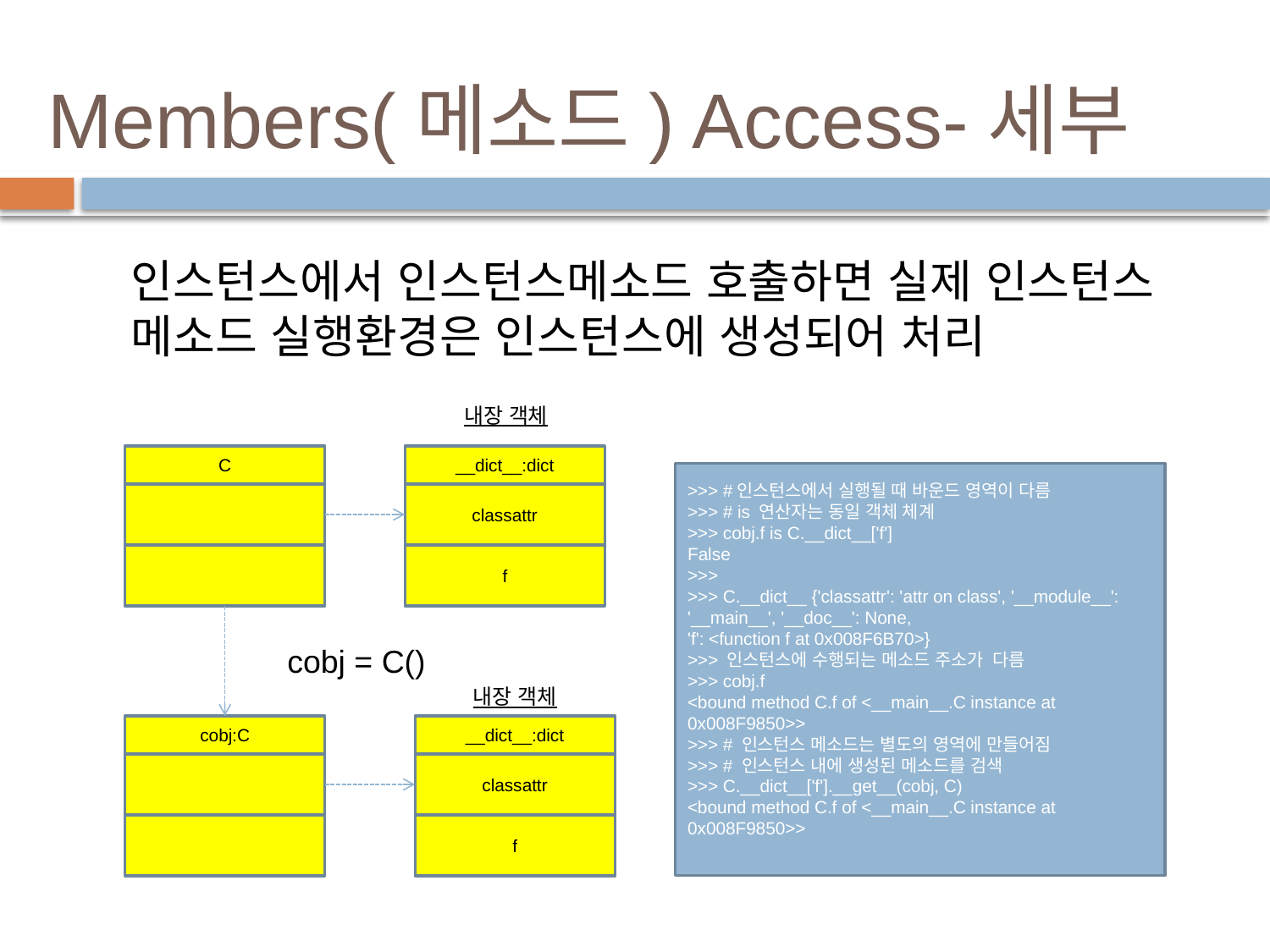

# Members(메소드) Access-세부
인스턴스에서 인스턴스메소드 호출하면 실제 인스턴스 메소드 실행환경은 인스턴스에 생성되어 처리
내장 객체
C

__dict__:dict
classattr
f
>>> #인스턴스에서 실행될 때 바운드 영역이 다름
>>> # is 연산자는 동일 객체 체계
>>> cobj.f is C.__dict__['f']
False
>>>
>>> C.__dict__ {'classattr': 'attr on class', '__module__': '__main__', '__doc__': None,
'f': <function f at 0x008F6B70>}
>>> 인스턴스에 수행되는 메소드 주소가  다름
>>> cobj.f
<bound method C.f of <__main__.C instance at 0x008F9850>>
>>> # 인스턴스 메소드는 별도의 영역에 만들어짐
>>> # 인스턴스 내에 생성된 메소드를 검색
>>> C.__dict__['f'].__get__(cobj, C)
<bound method C.f of <__main__.C instance at 0x008F9850>>
cobj = C()
내장 객체
cobj:C

__dict__:dict
classattr
f